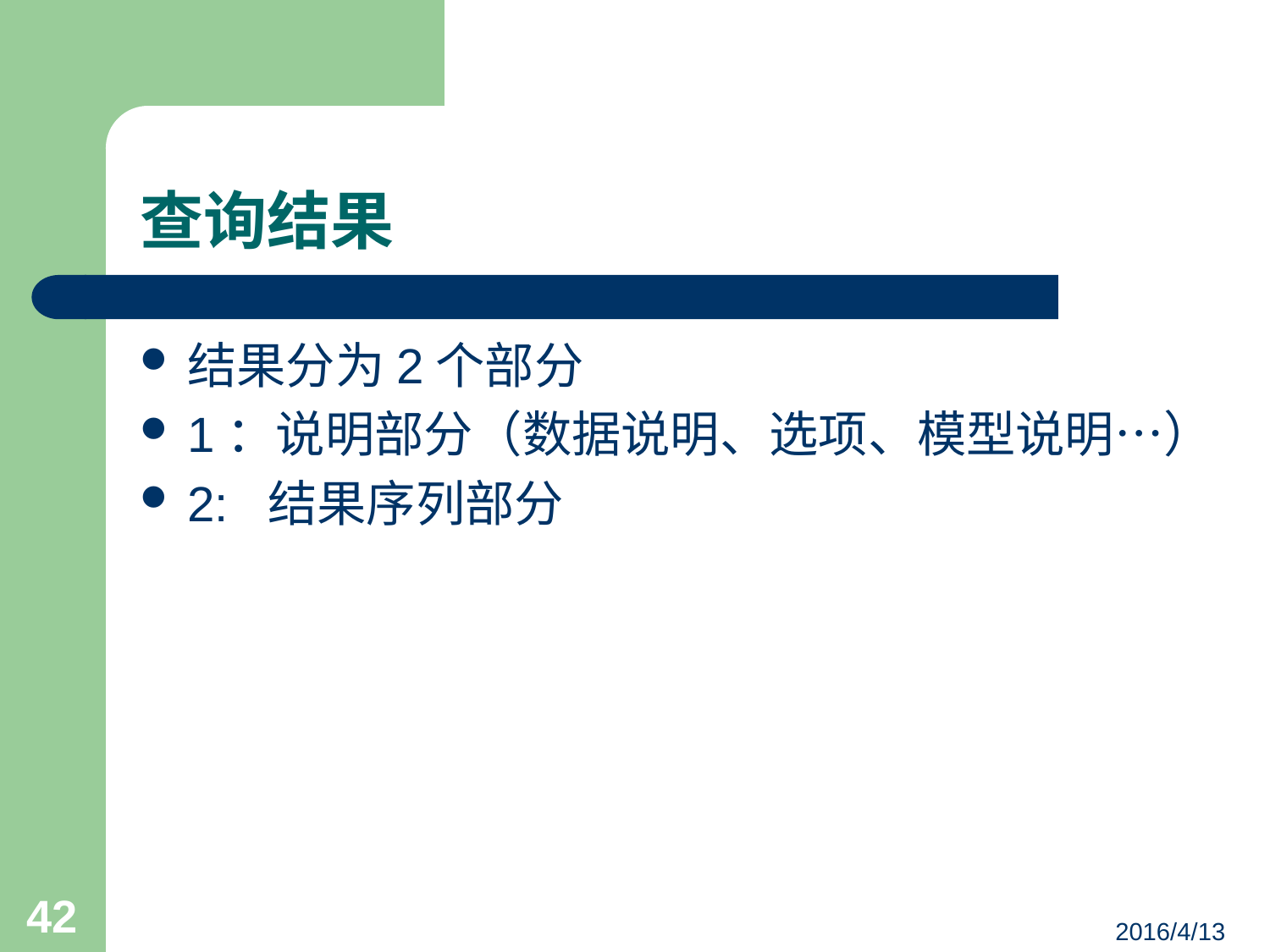

# 查询结果
结果分为2个部分
1：说明部分（数据说明、选项、模型说明…）
2:  结果序列部分
42
2016/4/13